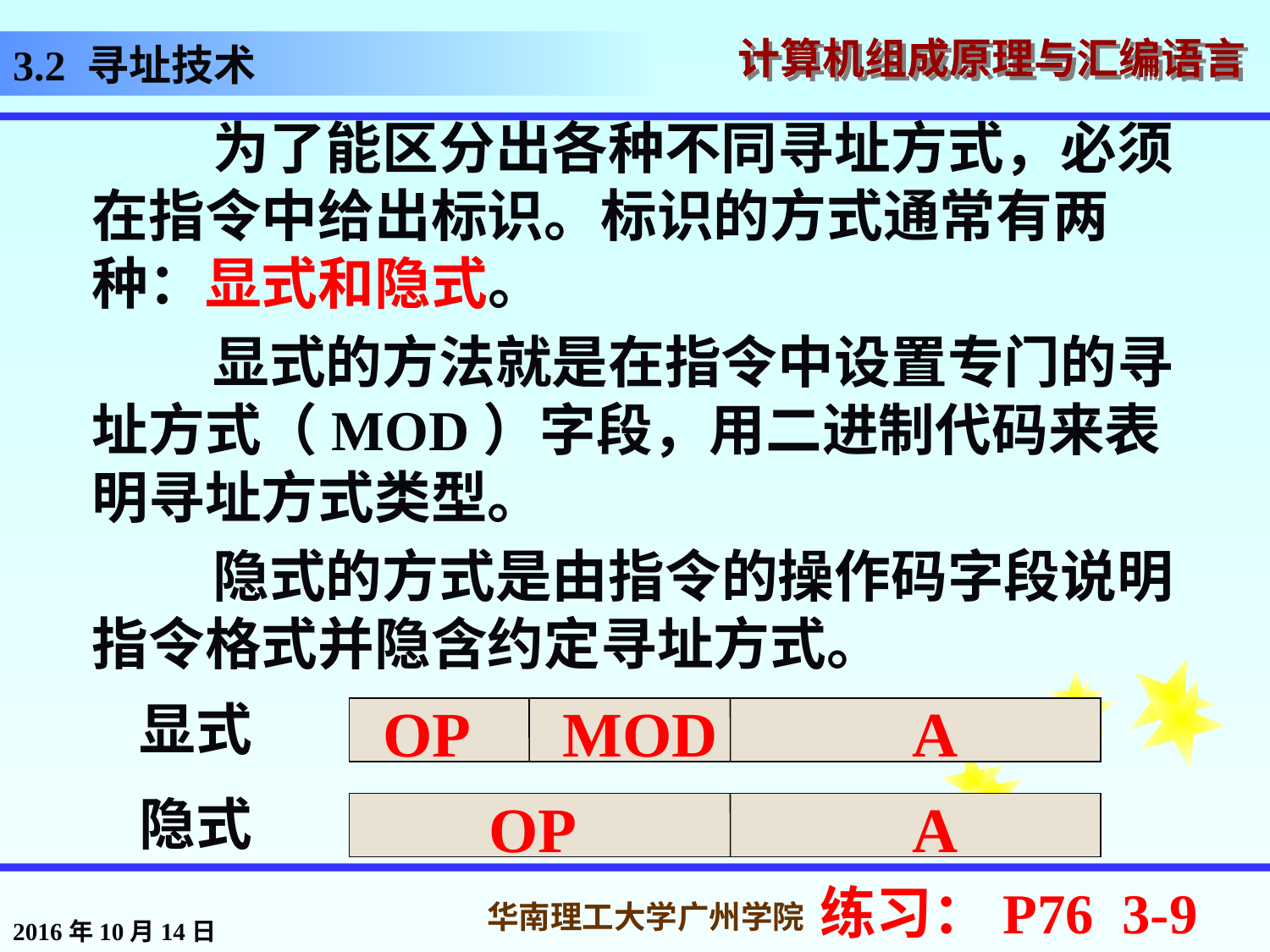

3.2 寻址技术
            为了能区分出各种不同寻址方式，必须在指令中给出标识。标识的方式通常有两种：显式和隐式。
            显式的方法就是在指令中设置专门的寻址方式（MOD）字段，用二进制代码来表明寻址方式类型。
            隐式的方式是由指令的操作码字段说明指令格式并隐含约定寻址方式。
显式
OP
MOD
A

隐式
OP
A

练习：P76  3-9
2016年10月14日
华南理工大学广州学院